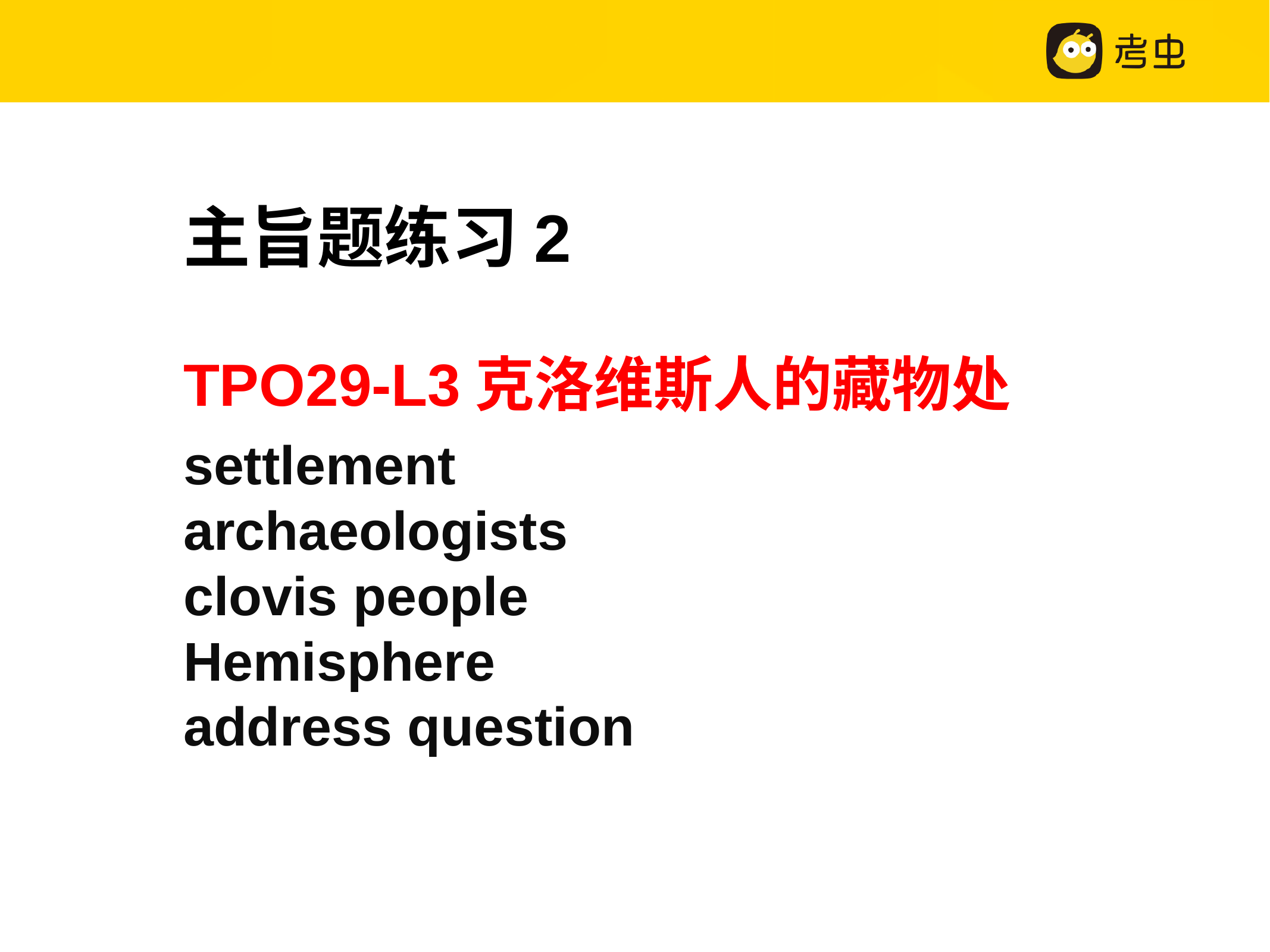

主旨题练习2

TPO29-L3克洛维斯人的藏物处

settlement
archaeologists
clovis people
Hemisphere
address question